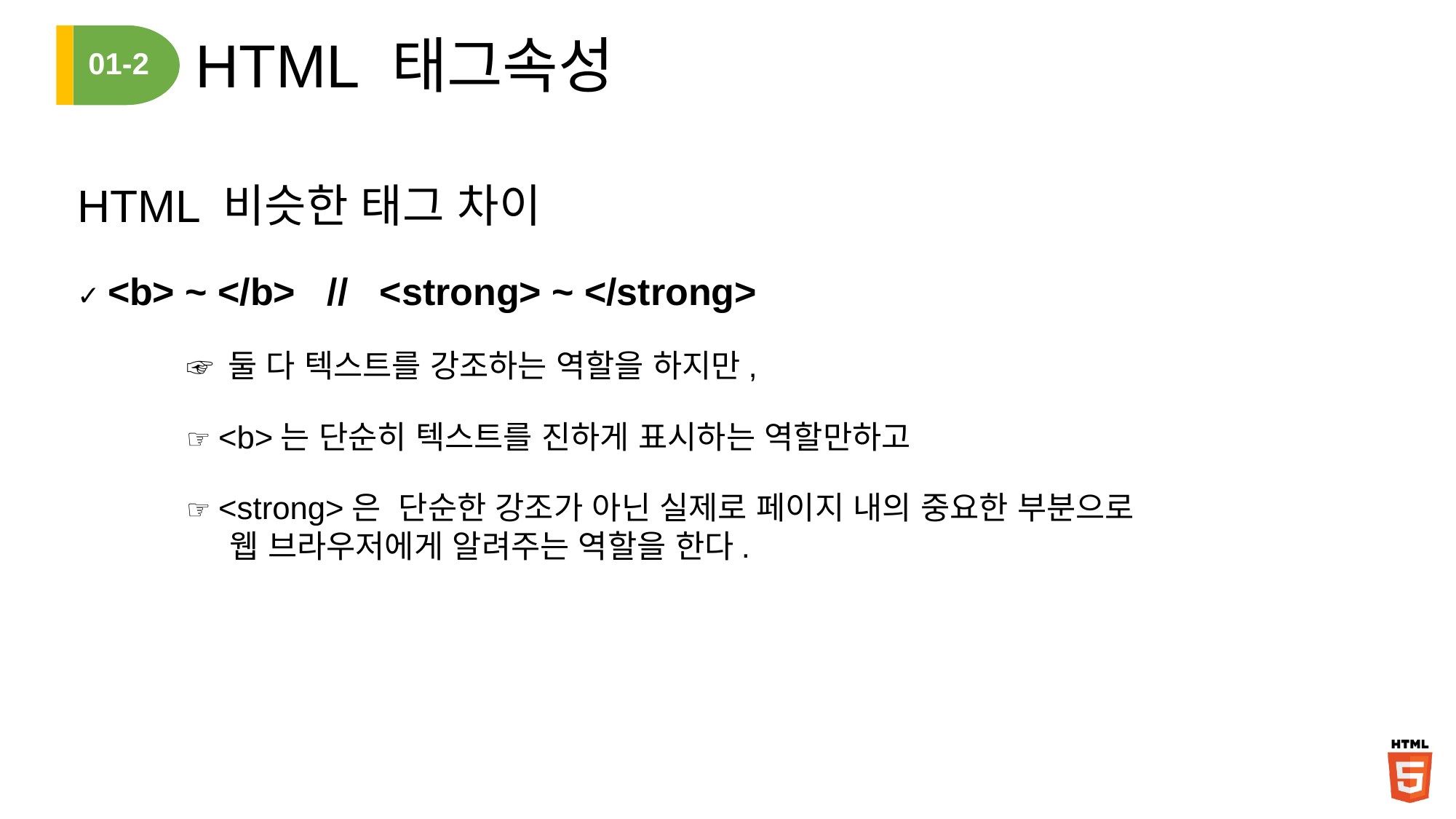

HTML 태그속성
01-2
HTML 비슷한 태그 차이

✓ <b> ~ </b>   //   <strong> ~ </strong>

	☞ 둘 다 텍스트를 강조하는 역할을 하지만,

	☞ <b>는 단순히 텍스트를 진하게 표시하는 역할만하고

	☞ <strong>은  단순한 강조가 아닌 실제로 페이지 내의 중요한 부분으로
	    웹 브라우저에게 알려주는 역할을 한다.